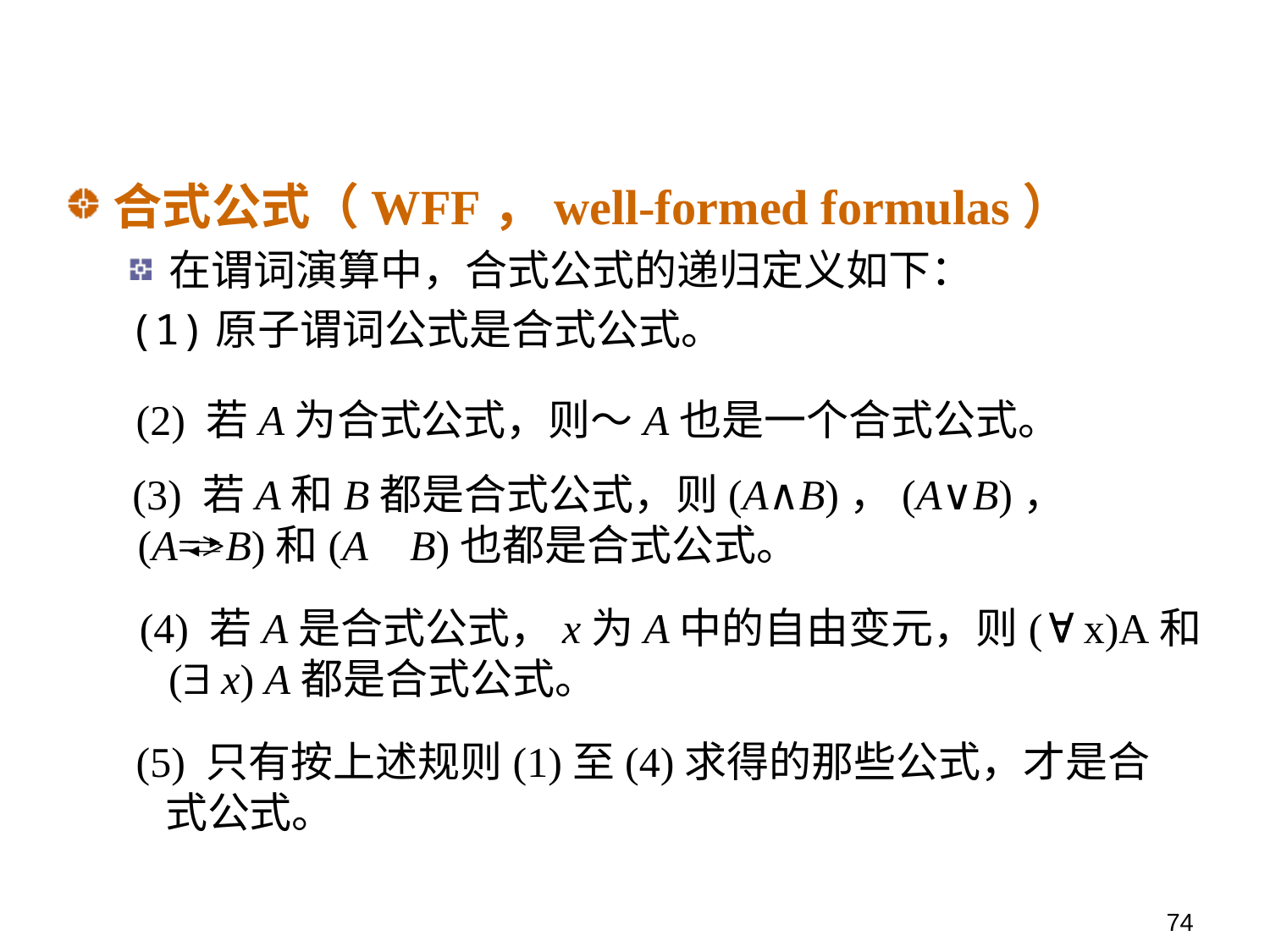

合式公式（WFF，well-formed formulas）
在谓词演算中，合式公式的递归定义如下：
(1)原子谓词公式是合式公式。
 (2) 若A为合式公式，则～A也是一个合式公式。
    (3) 若A和B都是合式公式，则(A∧B)，(A∨B)，  (A=>B)和(A    B)也都是合式公式。

 (4) 若A是合式公式，x为A中的自由变元，则(∀ x)A和(∃ x) A都是合式公式。
 (5) 只有按上述规则(1)至(4)求得的那些公式，才是合式公式。
74